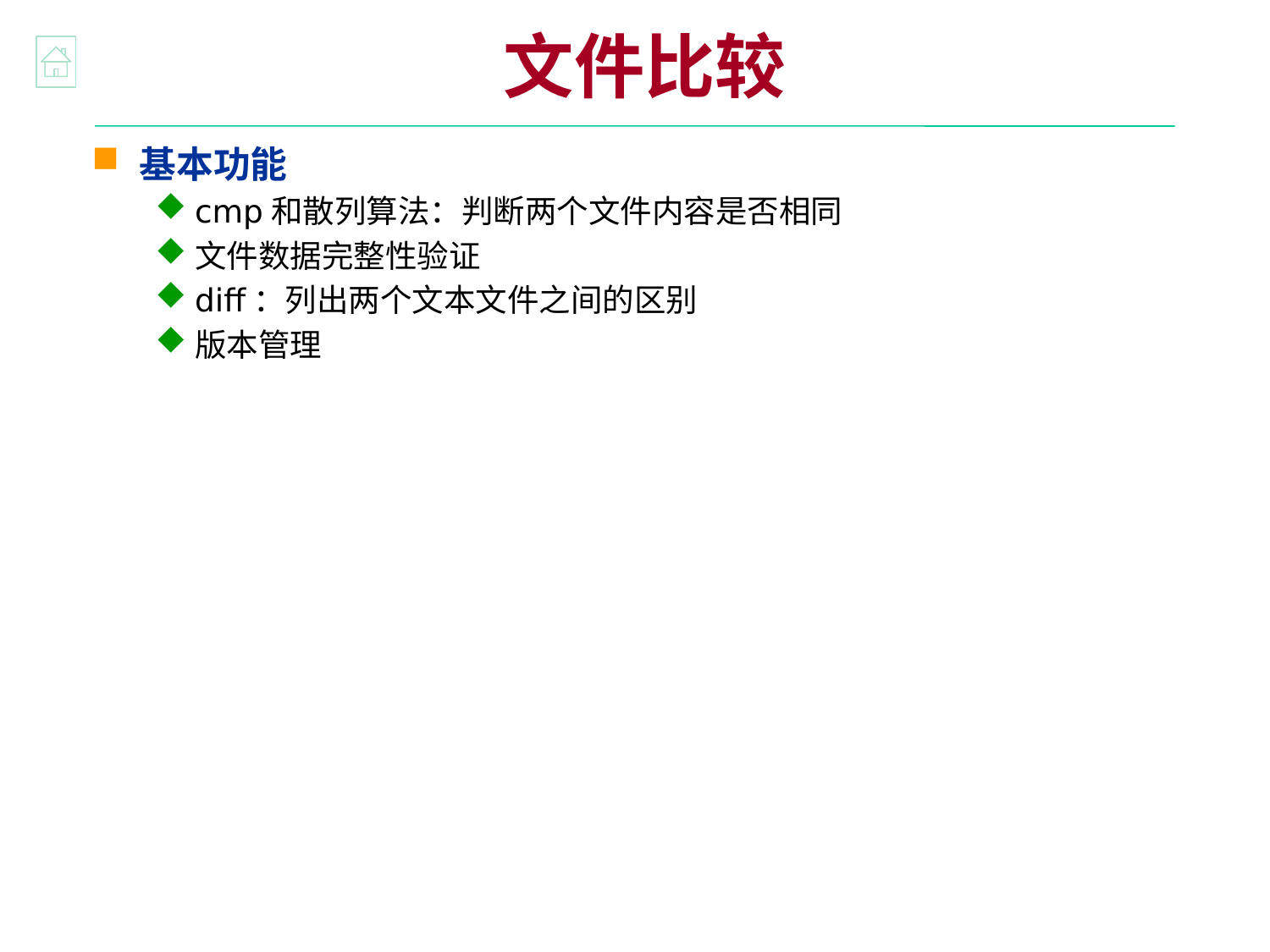

文件比较

基本功能
cmp和散列算法：判断两个文件内容是否相同
文件数据完整性验证
diff：列出两个文本文件之间的区别
版本管理